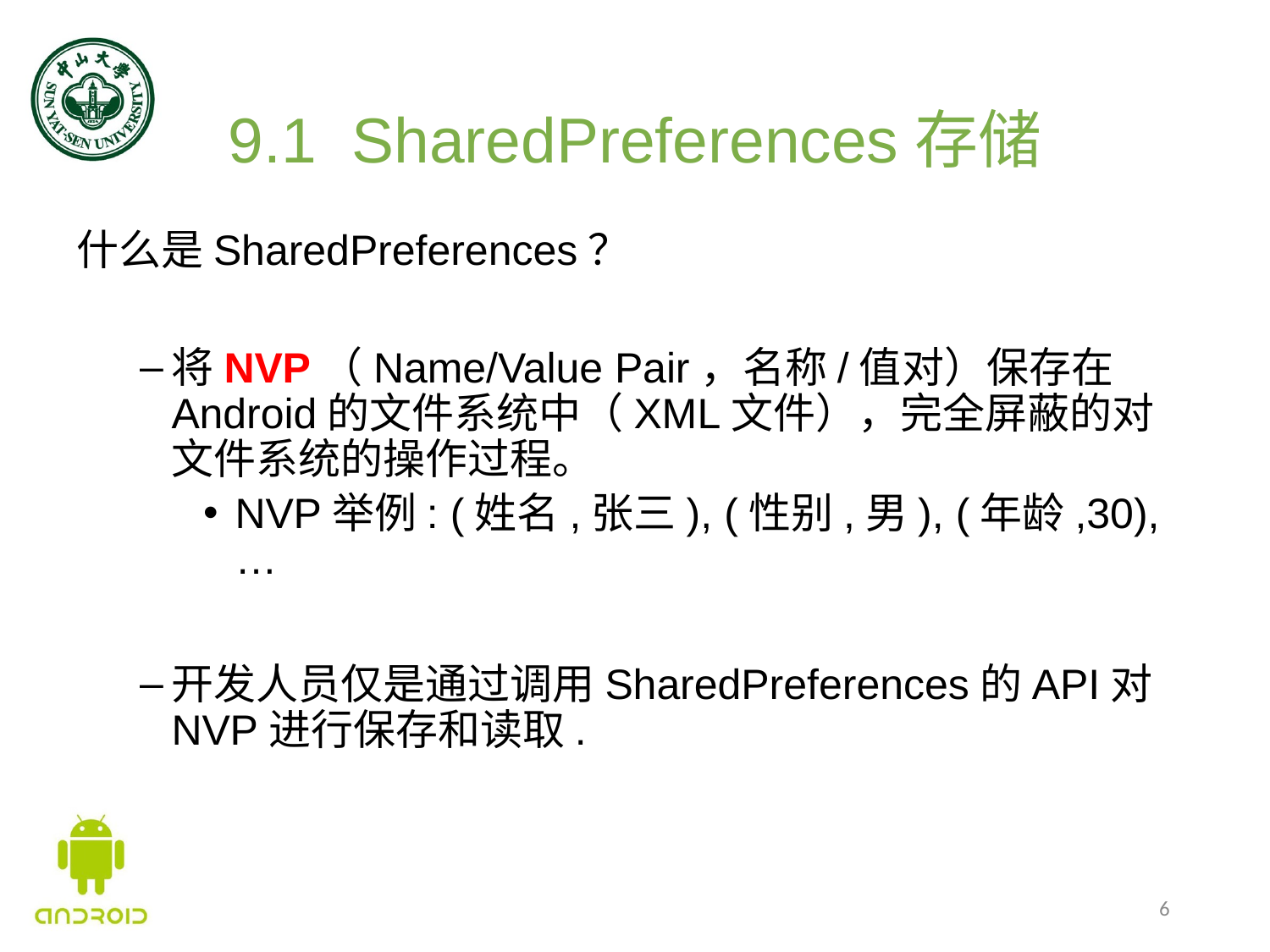

# 9.1  SharedPreferences存储
什么是SharedPreferences？

将NVP（Name/Value Pair，名称/值对）保存在Android的文件系统中（XML文件），完全屏蔽的对文件系统的操作过程。
NVP举例: (姓名,张三), (性别,男), (年龄,30), …

开发人员仅是通过调用SharedPreferences的API对NVP进行保存和读取.
6